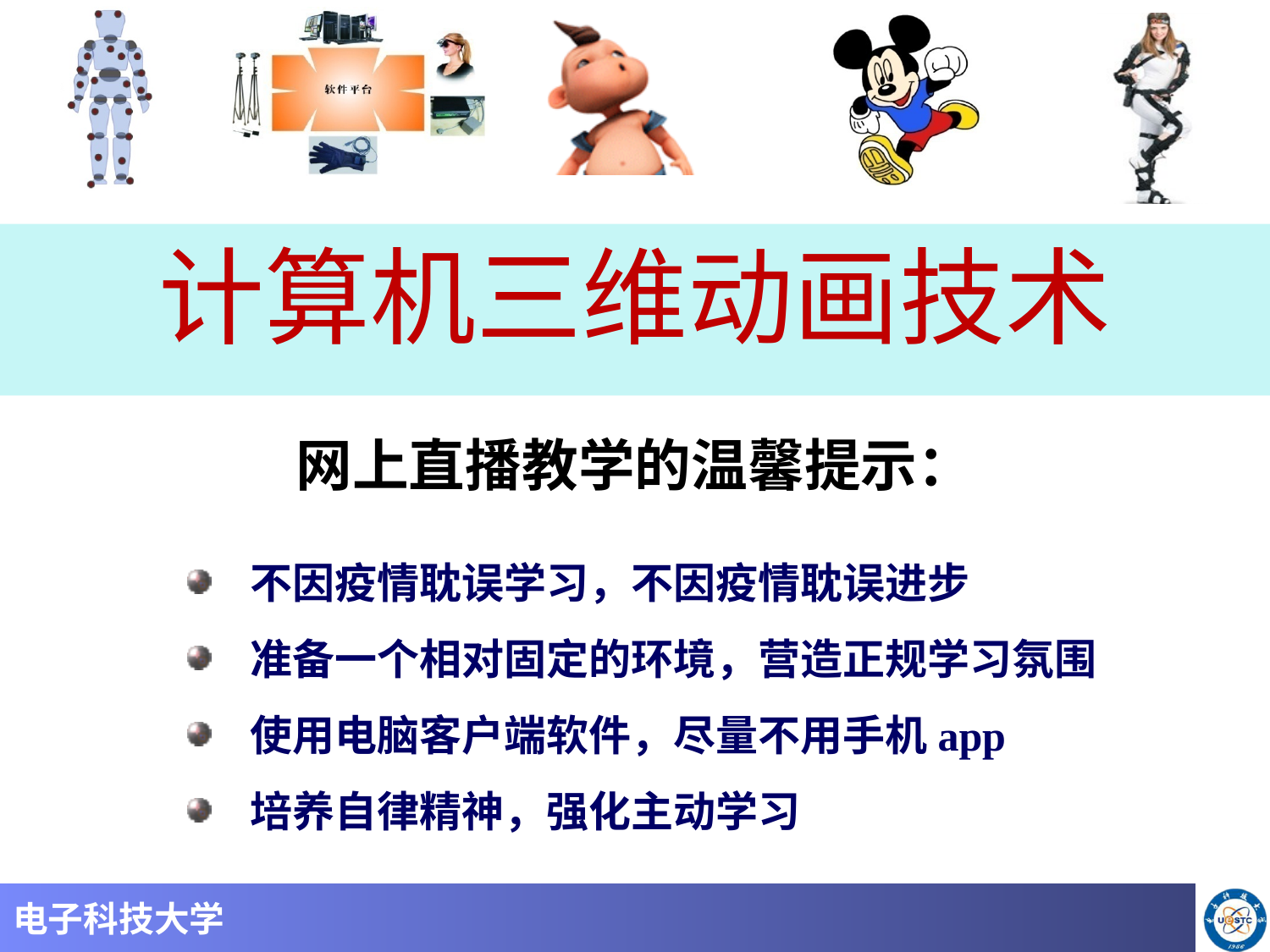

计算机三维动画技术
网上直播教学的温馨提示：
不因疫情耽误学习，不因疫情耽误进步
准备一个相对固定的环境，营造正规学习氛围
使用电脑客户端软件，尽量不用手机app
培养自律精神，强化主动学习